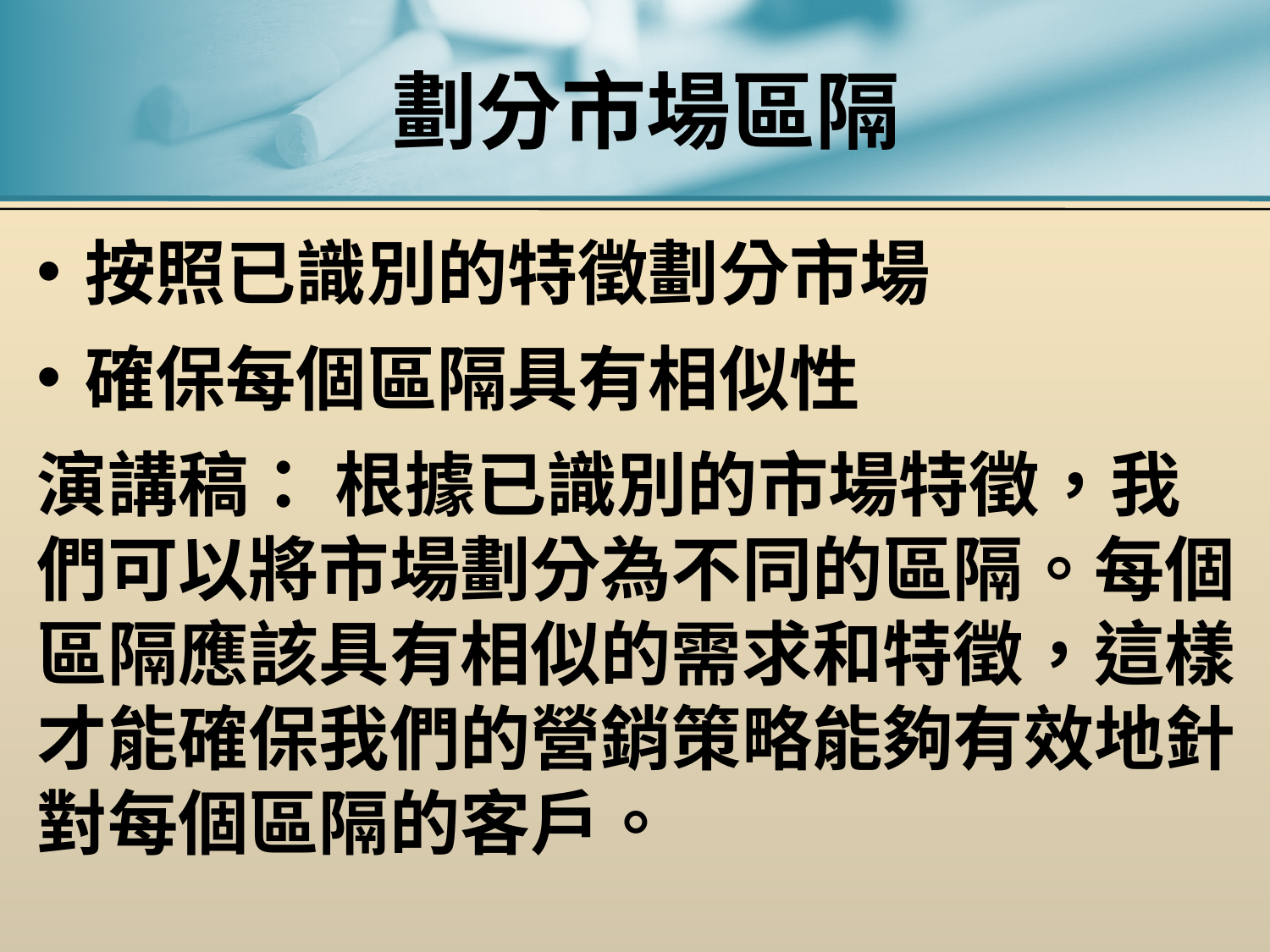

# 劃分市場區隔
按照已識別的特徵劃分市場
確保每個區隔具有相似性
演講稿： 根據已識別的市場特徵，我們可以將市場劃分為不同的區隔。每個區隔應該具有相似的需求和特徵，這樣才能確保我們的營銷策略能夠有效地針對每個區隔的客戶。